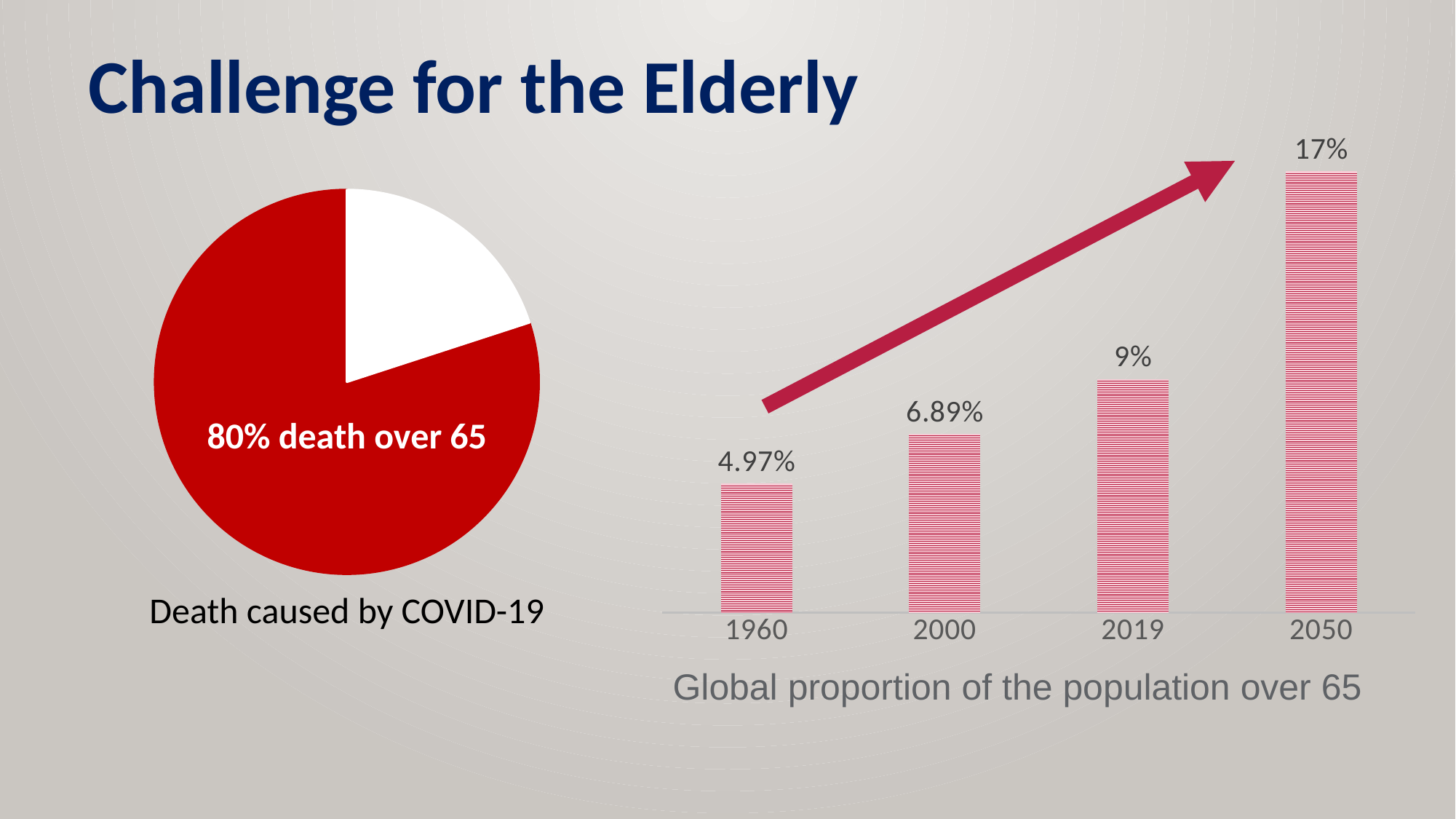

Challenge for the Elderly

### Chart

| Category | 系列 1 |
|---|---|
| 1960 | 4.97 |
| 2000 | 6.89 |
| 2019 | 9.0 |
| 2050 | 17.0 |
Global proportion of the population over 65

### Chart

| Category | World population |
|---|---|
| s | 0.8 |
Death caused by COVID-19
80% death over 65